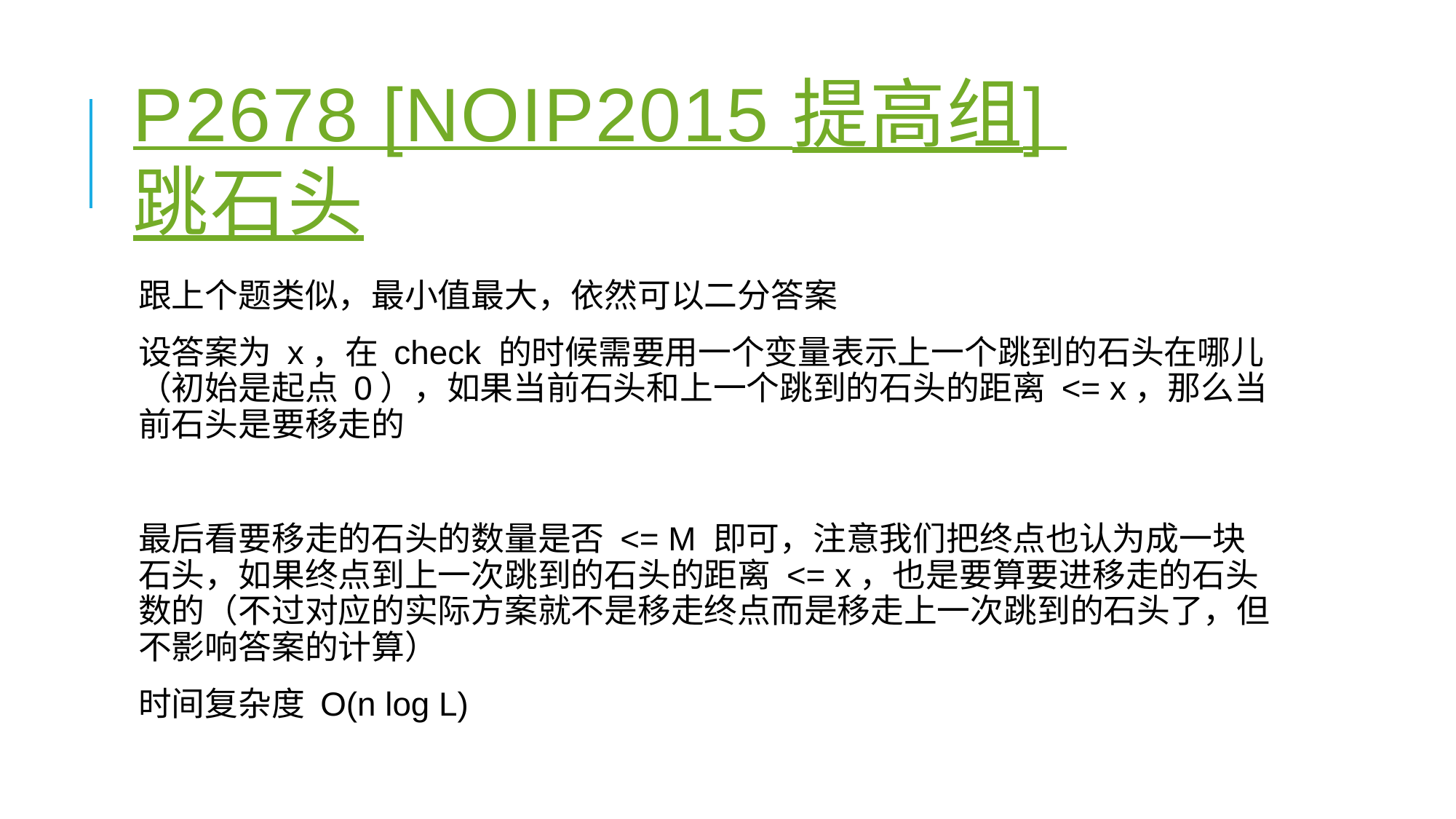

# P2678 [NOIP2015 提高组] 跳石头
跟上个题类似，最小值最大，依然可以二分答案
设答案为 x，在 check 的时候需要用一个变量表示上一个跳到的石头在哪儿（初始是起点 0），如果当前石头和上一个跳到的石头的距离 <= x，那么当前石头是要移走的

最后看要移走的石头的数量是否 <= M 即可，注意我们把终点也认为成一块石头，如果终点到上一次跳到的石头的距离 <= x，也是要算要进移走的石头数的（不过对应的实际方案就不是移走终点而是移走上一次跳到的石头了，但不影响答案的计算）
时间复杂度 O(n log L)